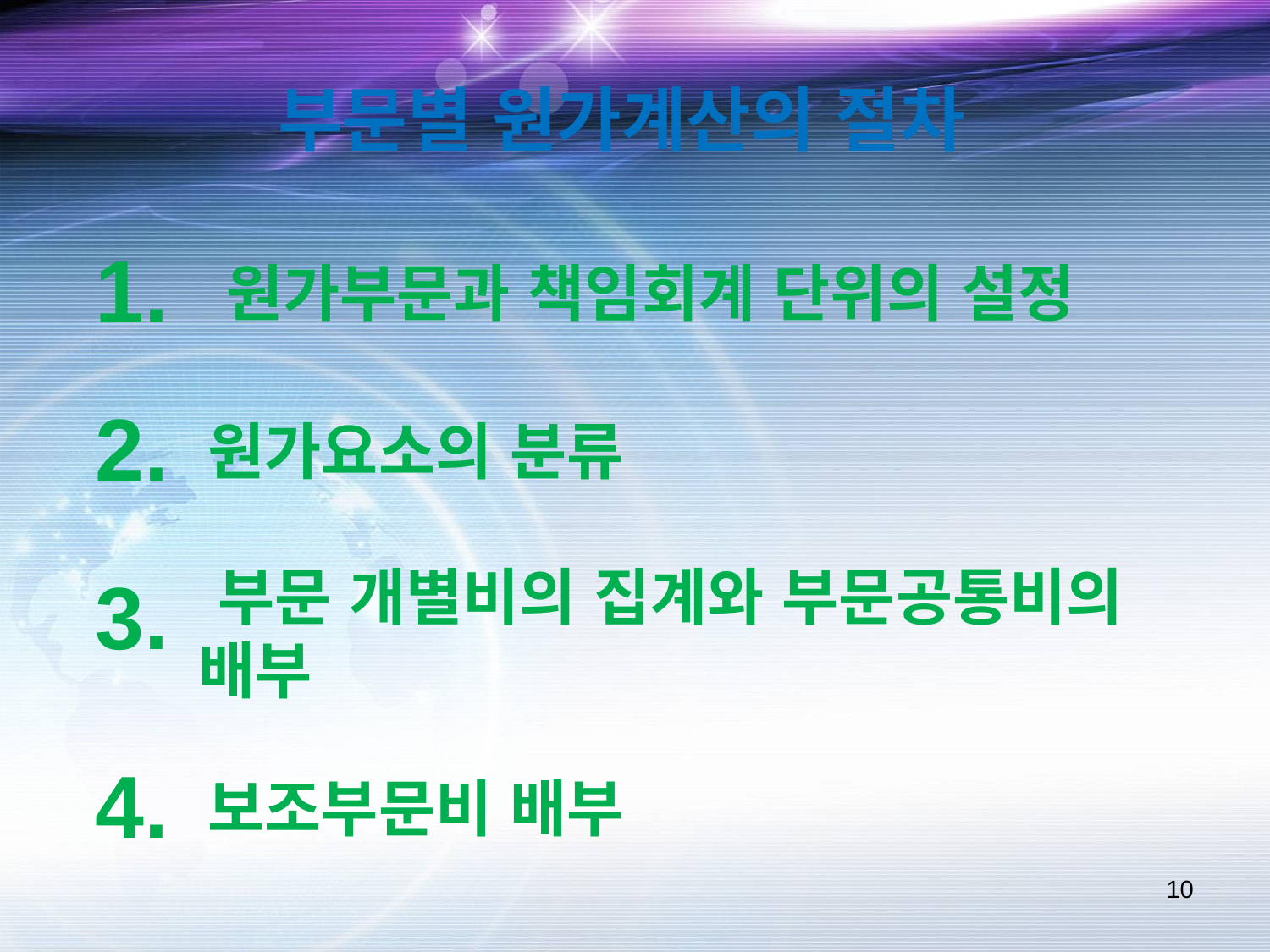

부문별 원가계산의 절차
1.
원가부문과 책임회계 단위의 설정
2.
원가요소의 분류
부문 개별비의 집계와 부문공통비의
   배부
3.
4.
보조부문비 배부
10